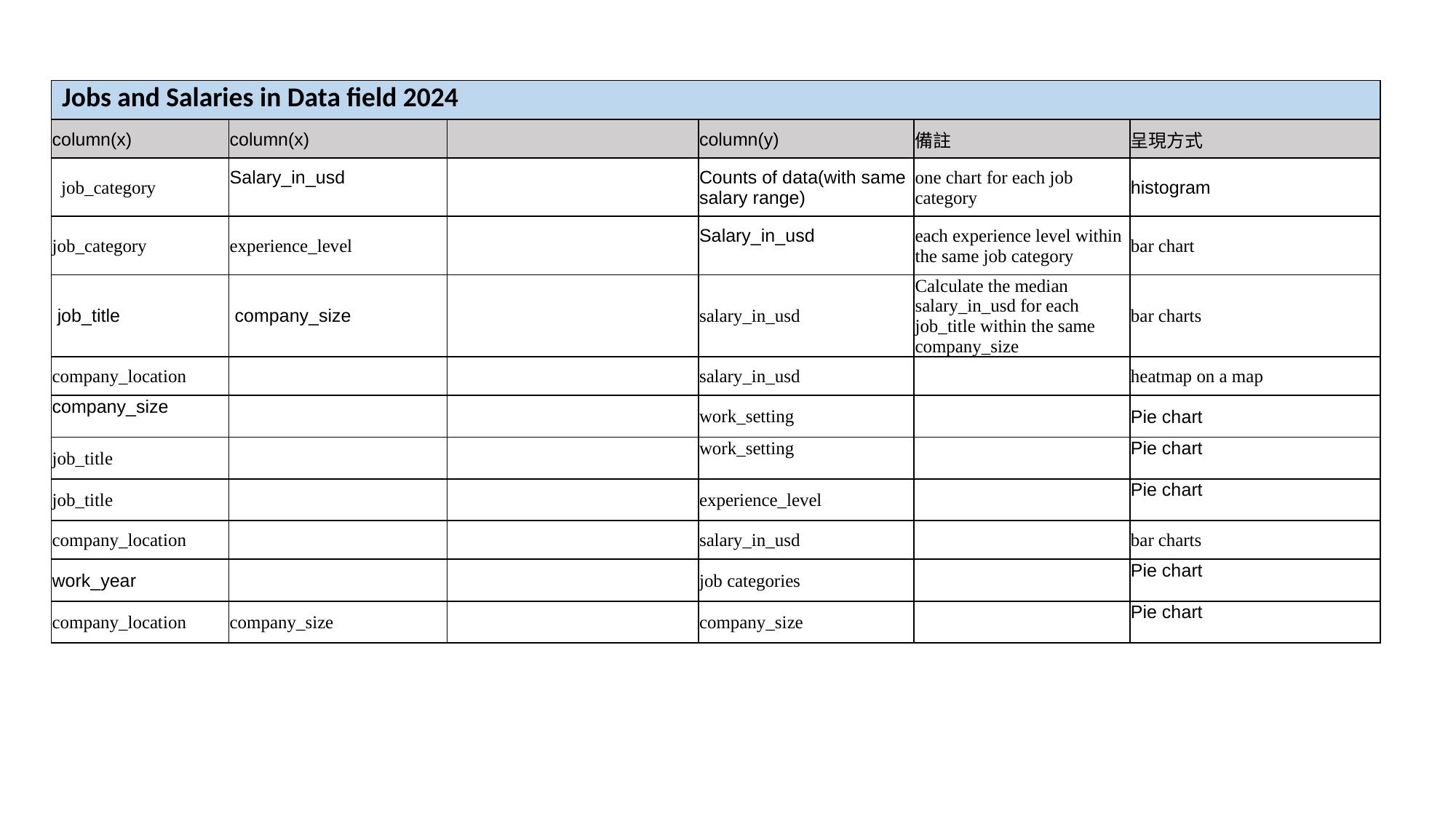

| Jobs and Salaries in Data field 2024 |  |  |  |  |  |
| --- | --- | --- | --- | --- | --- |
| column(x) | column(x) |  | column(y) | 備註 | 呈現方式 |
| job\_category | Salary\_in\_usd |  | Counts of data(with same salary range) | one chart for each job category | histogram |
| job\_category | experience\_level |  | Salary\_in\_usd | each experience level within the same job category | bar chart |
| job\_title | company\_size |  | salary\_in\_usd | Calculate the median salary\_in\_usd for each job\_title within the same company\_size | bar charts |
| company\_location |  |  | salary\_in\_usd |  | heatmap on a map |
| company\_size |  |  | work\_setting |  | Pie chart |
| job\_title |  |  | work\_setting |  | Pie chart |
| job\_title |  |  | experience\_level |  | Pie chart |
| company\_location |  |  | salary\_in\_usd |  | bar charts |
| work\_year |  |  | job categories |  | Pie chart |
| company\_location | company\_size |  | company\_size |  | Pie chart |